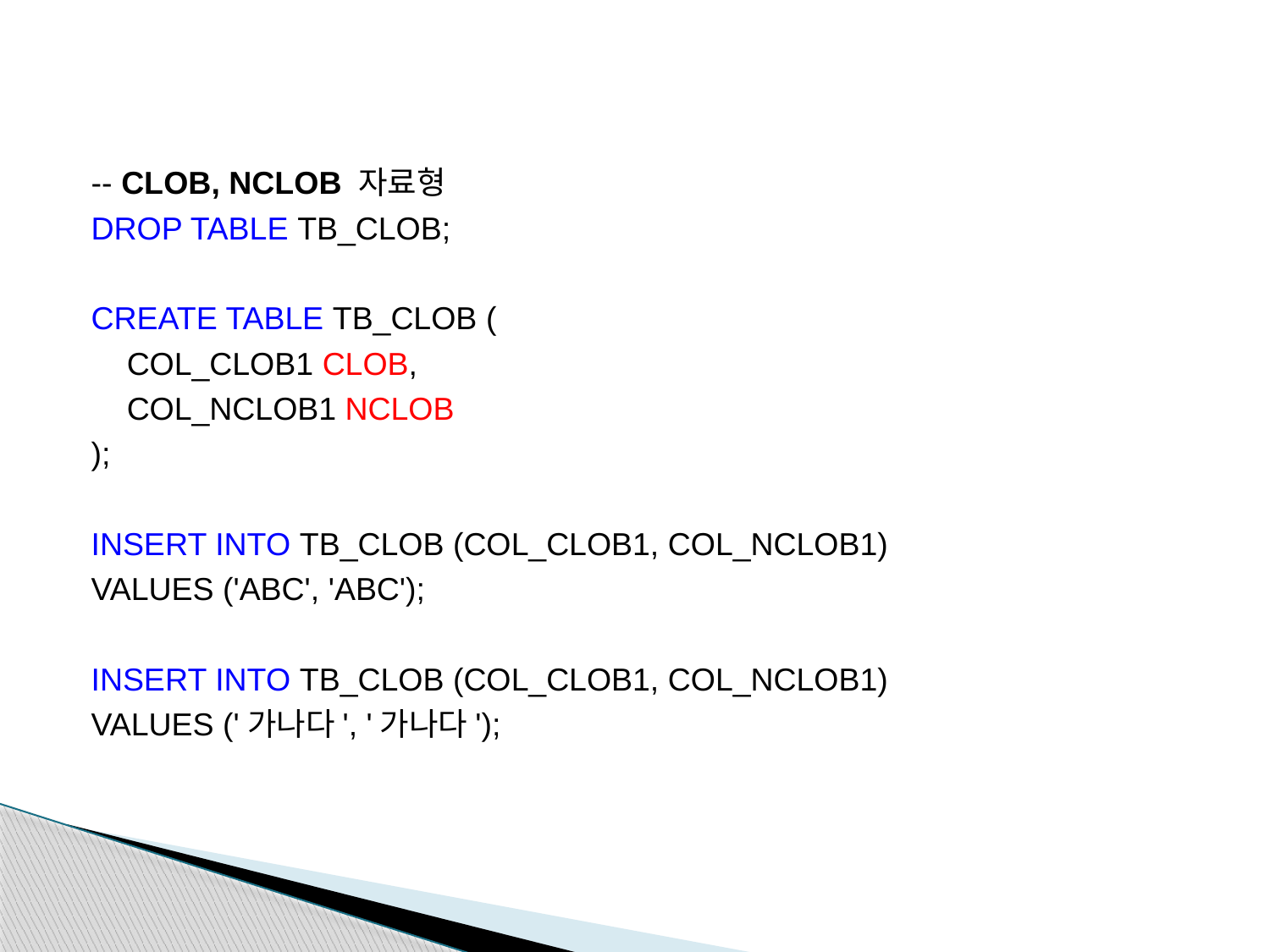

-- CLOB, NCLOB 자료형
DROP TABLE TB_CLOB;

CREATE TABLE TB_CLOB (
    COL_CLOB1 CLOB,
    COL_NCLOB1 NCLOB
);

INSERT INTO TB_CLOB (COL_CLOB1, COL_NCLOB1)
VALUES ('ABC', 'ABC');

INSERT INTO TB_CLOB (COL_CLOB1, COL_NCLOB1)
VALUES ('가나다', '가나다');